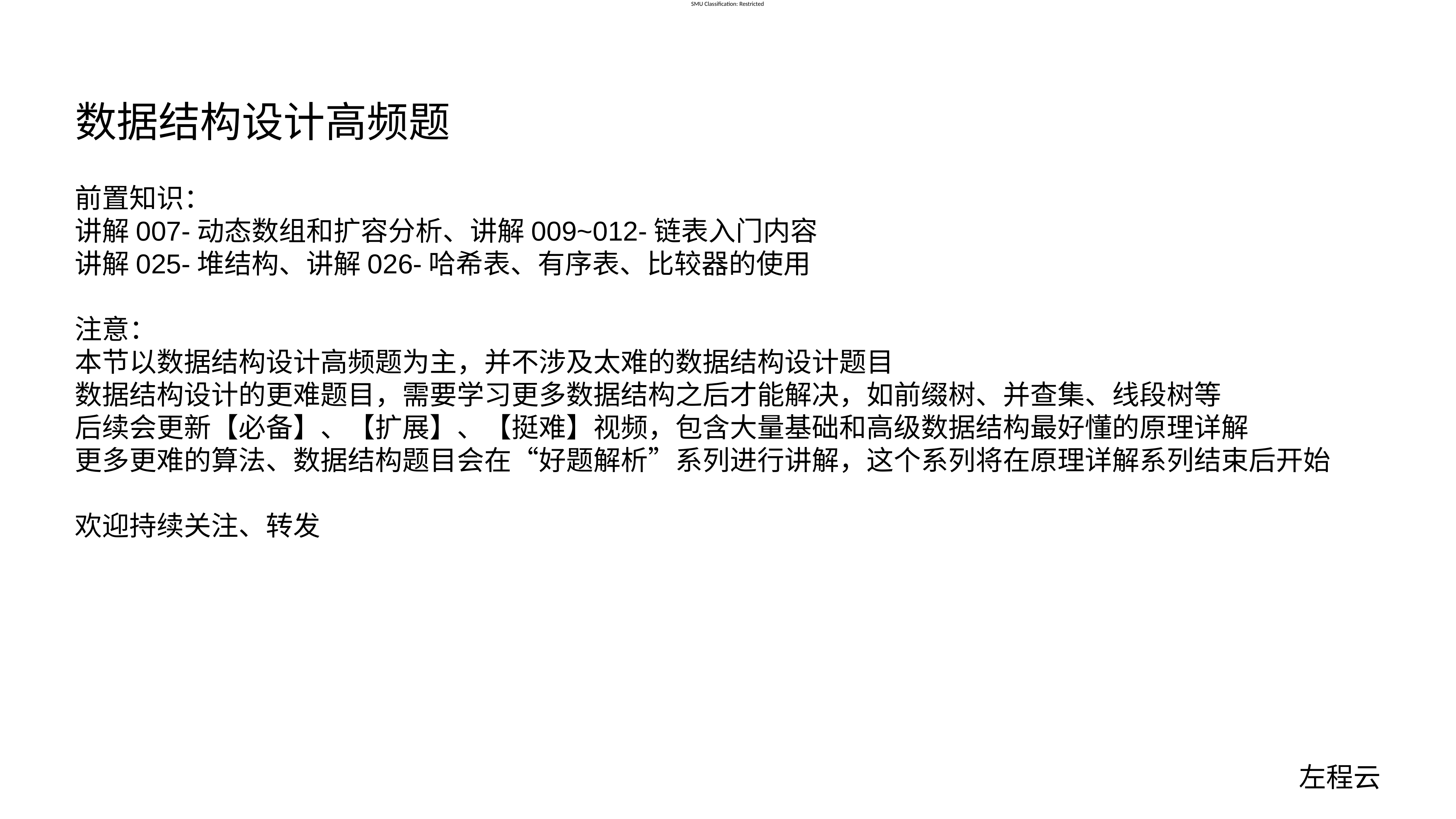

# 数据结构设计高频题
前置知识：
讲解007-动态数组和扩容分析、讲解009~012-链表入门内容
讲解025-堆结构、讲解026-哈希表、有序表、比较器的使用

注意：
本节以数据结构设计高频题为主，并不涉及太难的数据结构设计题目
数据结构设计的更难题目，需要学习更多数据结构之后才能解决，如前缀树、并查集、线段树等
后续会更新【必备】、【扩展】、【挺难】视频，包含大量基础和高级数据结构最好懂的原理详解
更多更难的算法、数据结构题目会在“好题解析”系列进行讲解，这个系列将在原理详解系列结束后开始

欢迎持续关注、转发
左程云